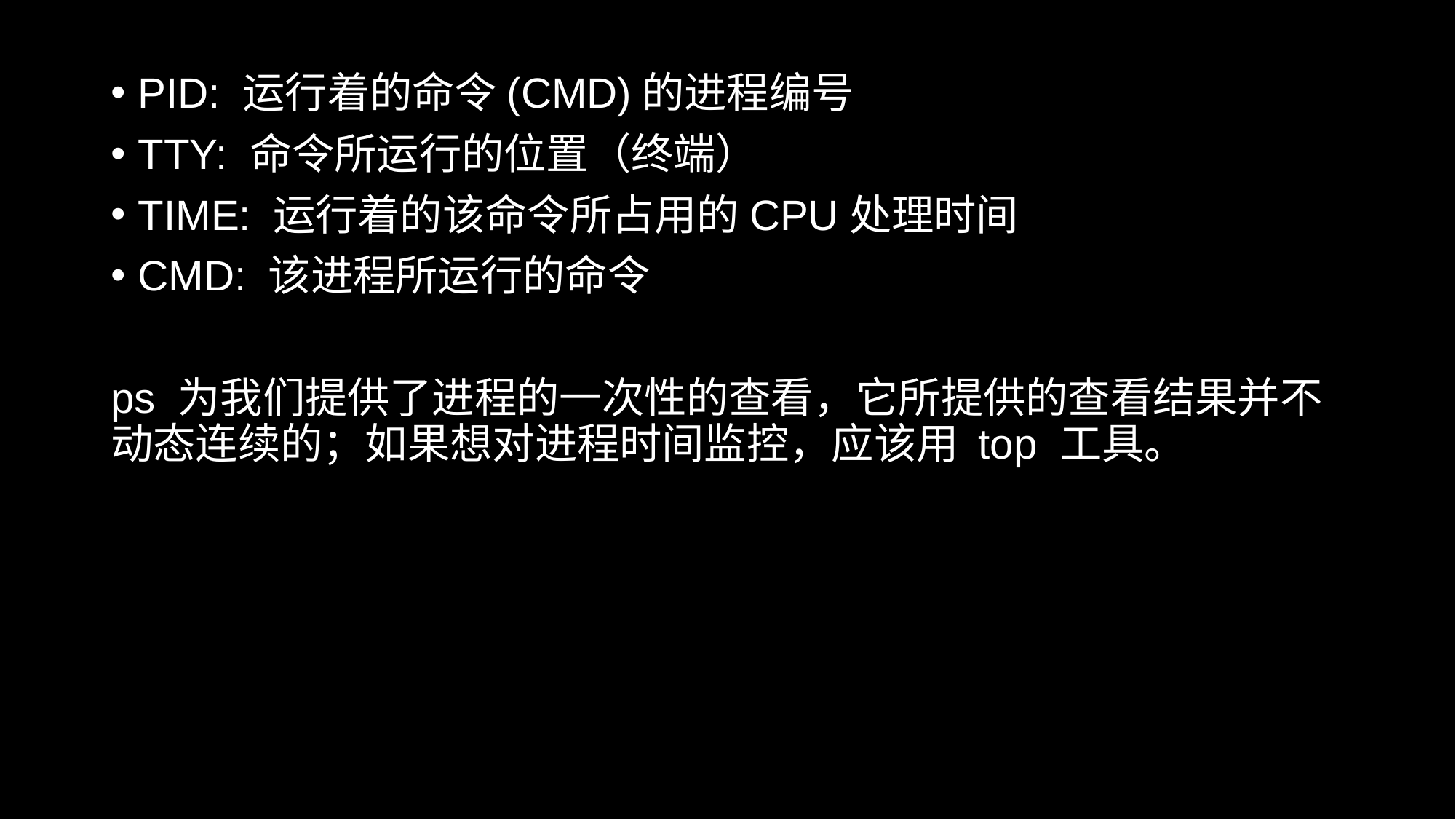

PID: 运行着的命令(CMD)的进程编号
TTY: 命令所运行的位置（终端）
TIME: 运行着的该命令所占用的CPU处理时间
CMD: 该进程所运行的命令

ps 为我们提供了进程的一次性的查看，它所提供的查看结果并不动态连续的；如果想对进程时间监控，应该用 top 工具。